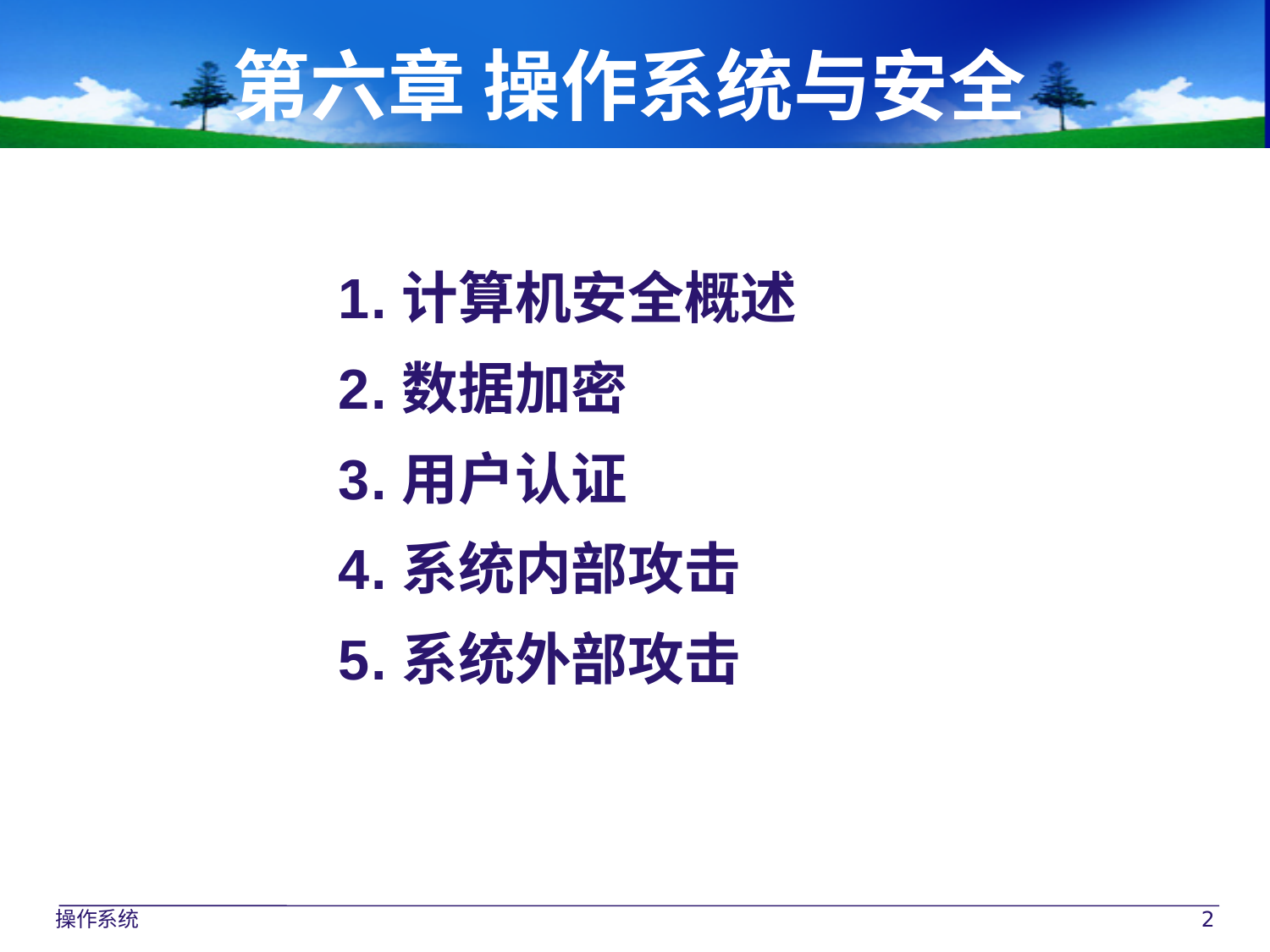

# 第六章 操作系统与安全
计算机安全概述
数据加密
用户认证
系统内部攻击
系统外部攻击
操作系统
2